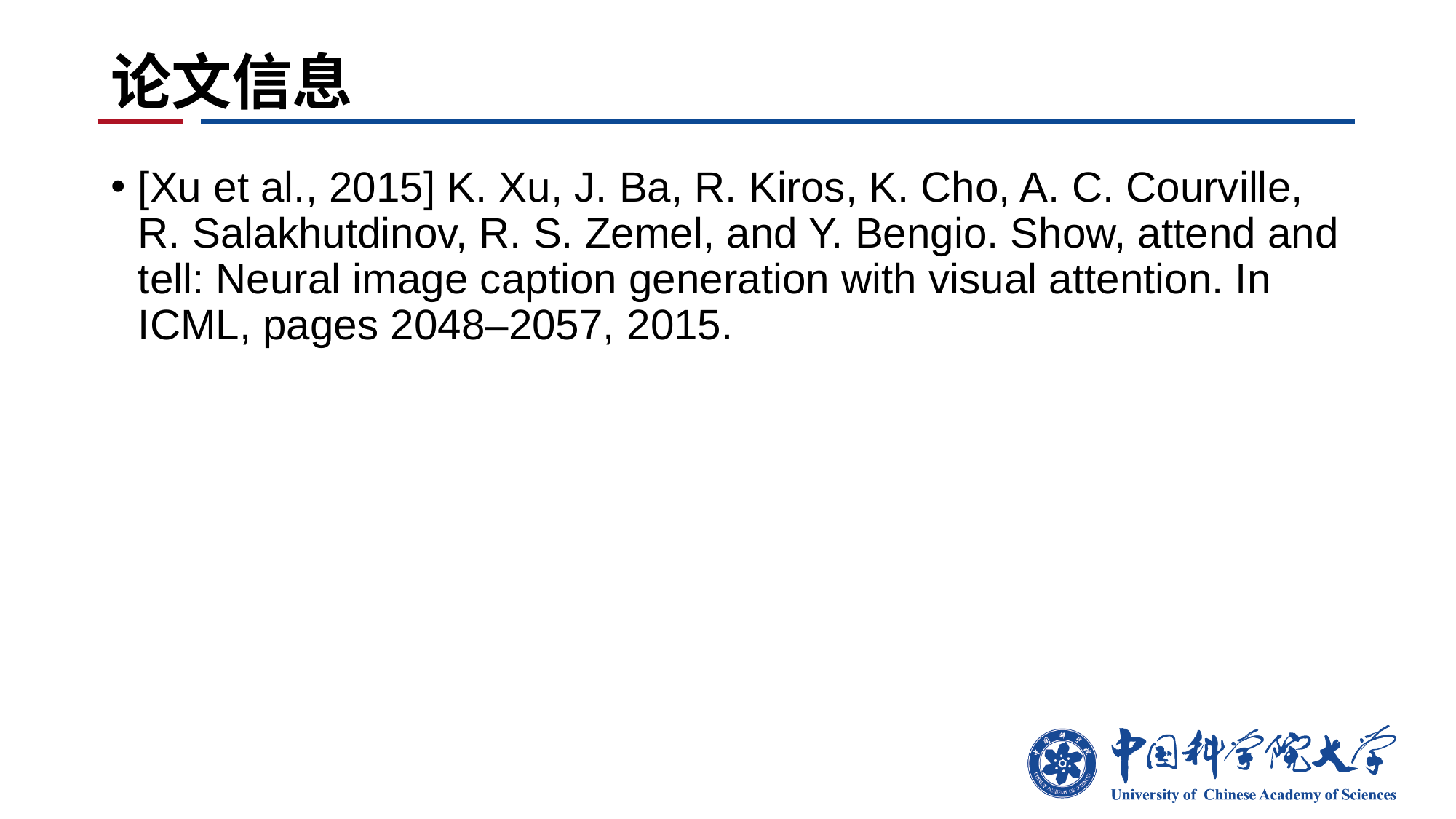

# 论文信息
[Xu et al., 2015] K. Xu, J. Ba, R. Kiros, K. Cho, A. C. Courville, R. Salakhutdinov, R. S. Zemel, and Y. Bengio. Show, attend and tell: Neural image caption generation with visual attention. In ICML, pages 2048–2057, 2015.